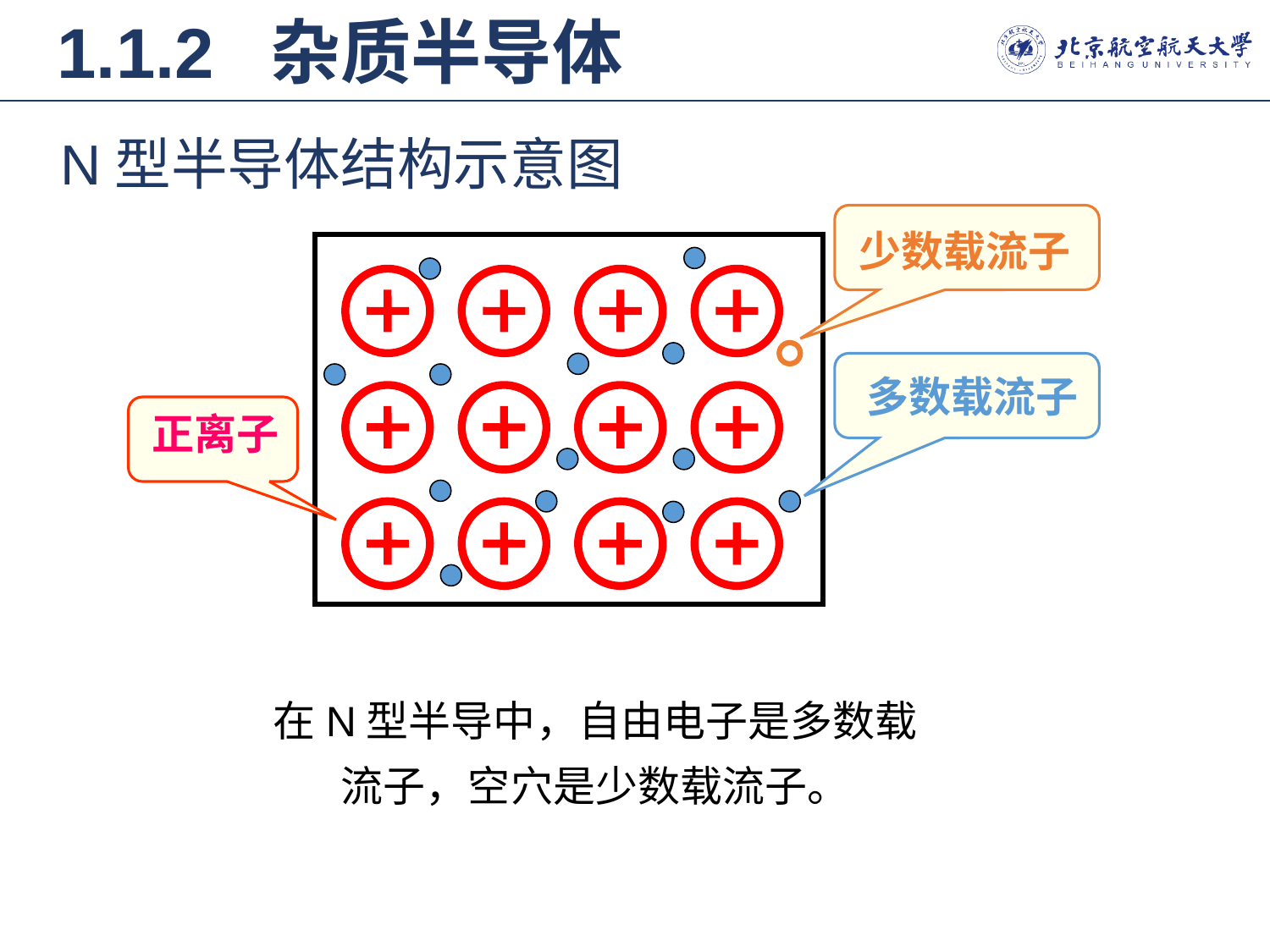

1.1.2  杂质半导体
 N型半导体结构示意图

少数载流子

多数载流子

正离子
在N型半导中，自由电子是多数载流子，空穴是少数载流子。
10